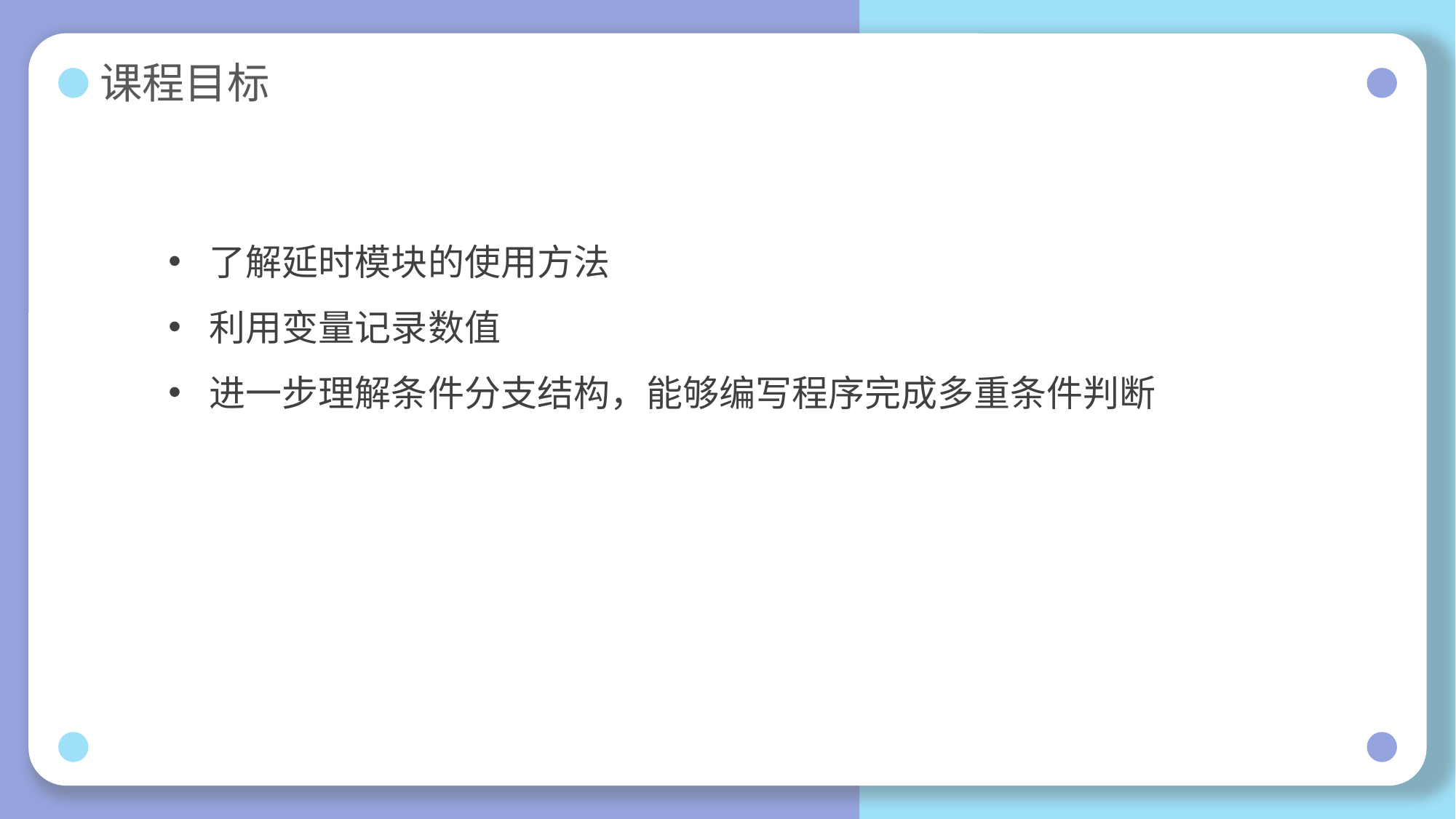

# 课程目标
了解延时模块的使用方法
利用变量记录数值
进一步理解条件分支结构，能够编写程序完成多重条件判断